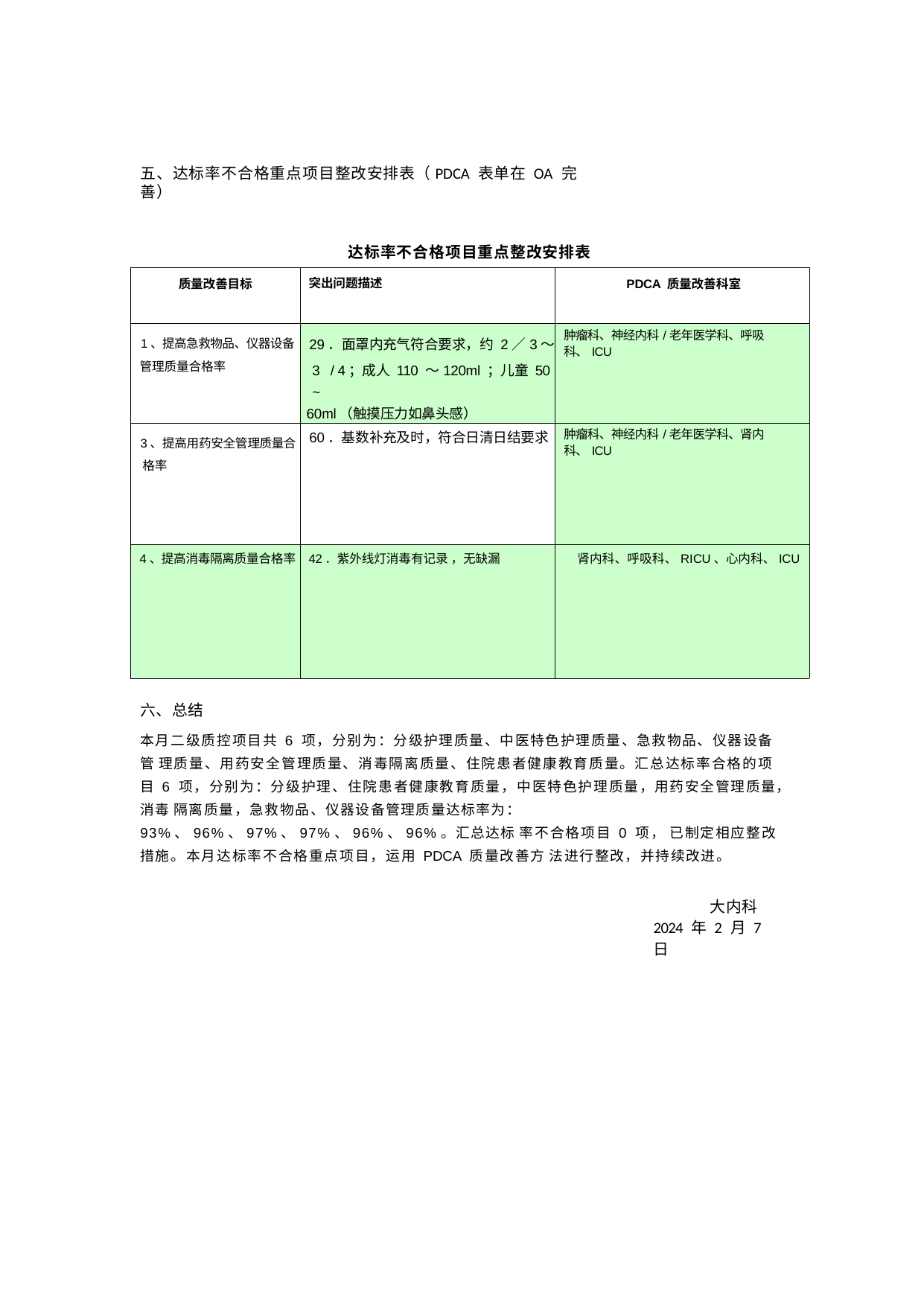

五、达标率不合格重点项目整改安排表（PDCA 表单在 OA 完善）

达标率不合格项目重点整改安排表
| 质量改善目标 | 突出问题描述 | PDCA 质量改善科室 |
| --- | --- | --- |
| 1、提高急救物品、仪器设备 管理质量合格率 | 29．面罩内充气符合要求，约 2／3～3 / 4；成人 110 ～120ml ；儿童 50 ~ 60ml（触摸压力如鼻头感） | 肿瘤科、神经内科/老年医学科、呼吸科、ICU |
| 3、提高用药安全管理质量合 格率 | 60．基数补充及时，符合日清日结要求 | 肿瘤科、神经内科/老年医学科、肾内科、ICU |
| 4、提高消毒隔离质量合格率 | 42．紫外线灯消毒有记录 ，无缺漏 | 肾内科、呼吸科、RICU、心内科、ICU |

六、总结
本月二级质控项目共 6 项，分别为：分级护理质量、中医特色护理质量、急救物品、仪器设备管 理质量、用药安全管理质量、消毒隔离质量、住院患者健康教育质量。汇总达标率合格的项目 6 项，分别为：分级护理、住院患者健康教育质量，中医特色护理质量，用药安全管理质量，消毒 隔离质量，急救物品、仪器设备管理质量达标率为：93%、96%、97%、97%、96%、96%。汇总达标 率不合格项目 0 项， 已制定相应整改措施。本月达标率不合格重点项目，运用 PDCA 质量改善方 法进行整改，并持续改进。

大内科    2024 年 2 月 7  日